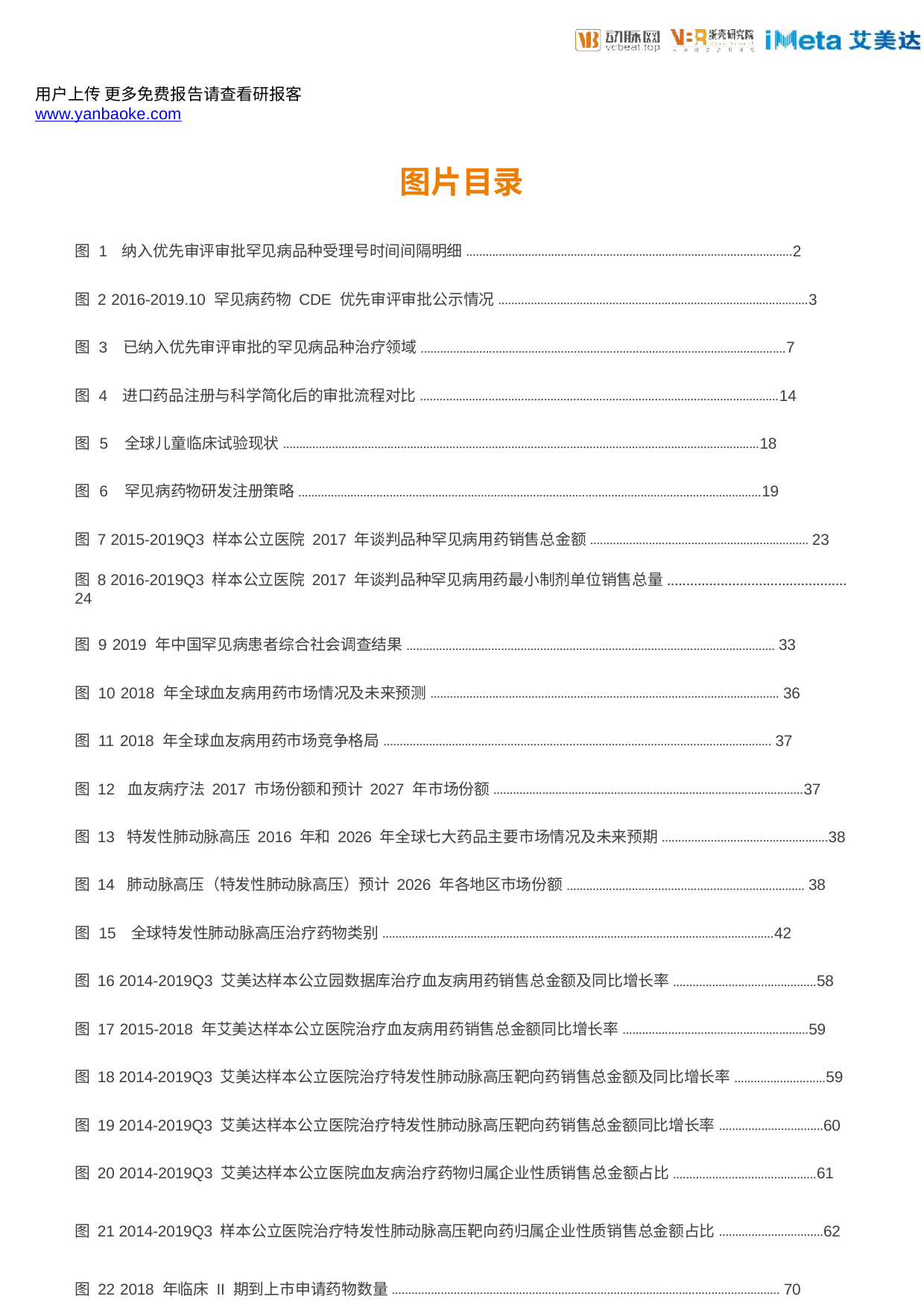

用户上传 更多免费报告请查看研报客 www.yanbaoke.com
图片目录
图 1  纳入优先审评审批罕见病品种受理号时间间隔明细....................................................................................................2

图 2 2016-2019.10 罕见病药物 CDE 优先审评审批公示情况...............................................................................................3

图 3  已纳入优先审评审批的罕见病品种治疗领域................................................................................................................7

图 4  进口药品注册与科学简化后的审批流程对比..............................................................................................................14

图 5   全球儿童临床试验现状..................................................................................................................................................18

图 6   罕见病药物研发注册策略..............................................................................................................................................19

图 7 2015-2019Q3 样本公立医院 2017 年谈判品种罕见病用药销售总金额................................................................... 23

图 8 2016-2019Q3 样本公立医院 2017 年谈判品种罕见病用药最小制剂单位销售总量............................................... 24

图 9 2019 年中国罕见病患者综合社会调查结果................................................................................................................. 33

图 10 2018 年全球血友病用药市场情况及未来预测........................................................................................................... 36

图 11 2018 年全球血友病用药市场竞争格局....................................................................................................................... 37

图 12  血友病疗法 2017 市场份额和预计 2027 年市场份额...............................................................................................37

图 13  特发性肺动脉高压 2016 年和 2026 年全球七大药品主要市场情况及未来预期...................................................38

图 14  肺动脉高压（特发性肺动脉高压）预计 2026 年各地区市场份额......................................................................... 38

图 15  全球特发性肺动脉高压治疗药物类别........................................................................................................................42

图 16 2014-2019Q3 艾美达样本公立园数据库治疗血友病用药销售总金额及同比增长率............................................58

图 17 2015-2018 年艾美达样本公立医院治疗血友病用药销售总金额同比增长率.........................................................59

图 18 2014-2019Q3 艾美达样本公立医院治疗特发性肺动脉高压靶向药销售总金额及同比增长率............................59

图 19 2014-2019Q3 艾美达样本公立医院治疗特发性肺动脉高压靶向药销售总金额同比增长率................................60

图 20 2014-2019Q3 艾美达样本公立医院血友病治疗药物归属企业性质销售总金额占比............................................61
图 21 2014-2019Q3 样本公立医院治疗特发性肺动脉高压靶向药归属企业性质销售总金额占比................................62  图 22 2018 年临床 II 期到上市申请药物数量....................................................................................................................... 70